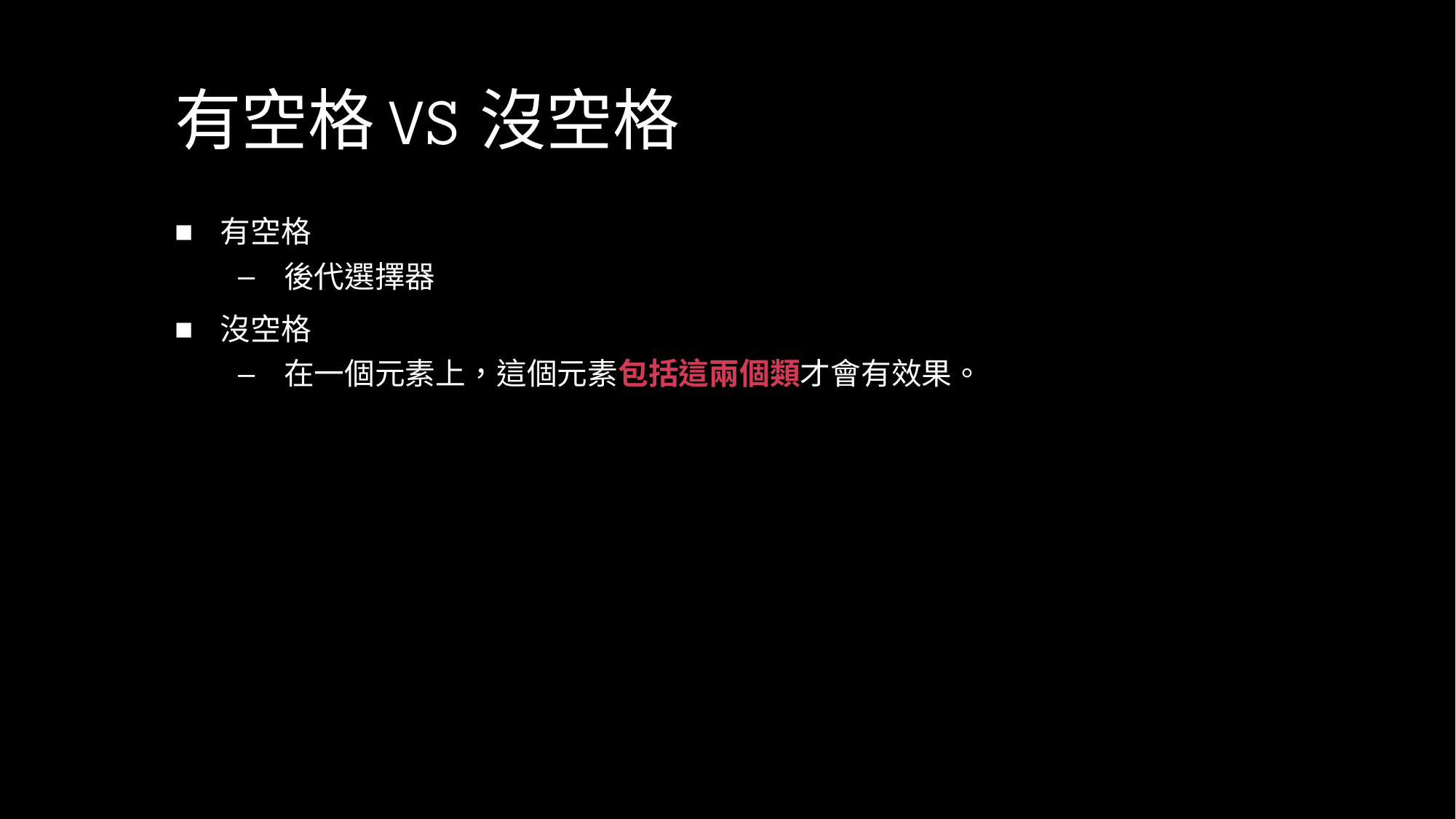

# 有空格VS沒空格
有空格
後代選擇器
沒空格
在一個元素上，這個元素包括這兩個類才會有效果。